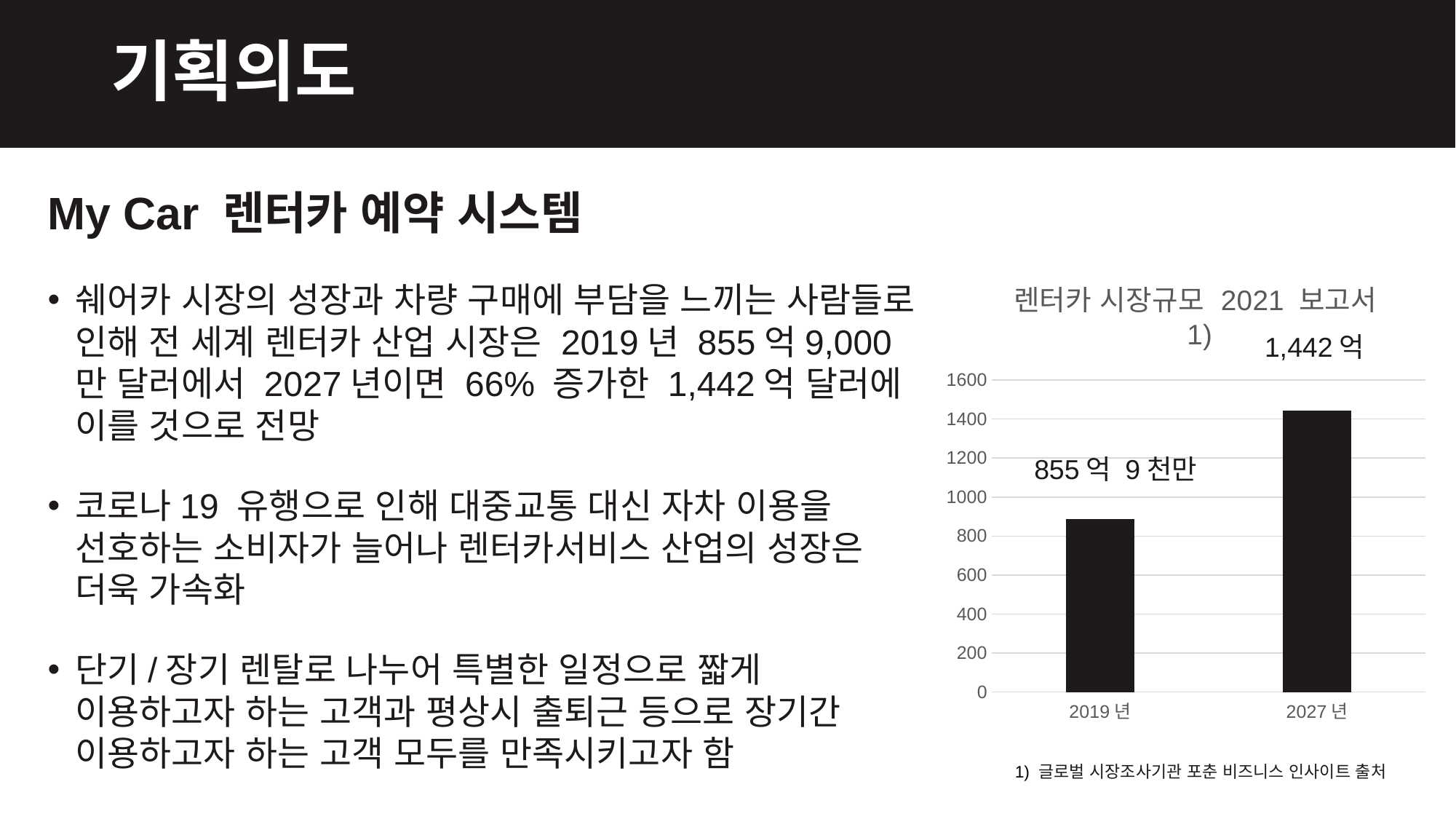

기획의도
My Car 렌터카 예약 시스템

쉐어카 시장의 성장과 차량 구매에 부담을 느끼는 사람들로 인해 전 세계 렌터카 산업 시장은 2019년 855억9,000만 달러에서 2027년이면 66% 증가한 1,442억 달러에 이를 것으로 전망

코로나19 유행으로 인해 대중교통 대신 자차 이용을 선호하는 소비자가 늘어나 렌터카서비스 산업의 성장은 더욱 가속화

단기/장기 렌탈로 나누어 특별한 일정으로 짧게 이용하고자 하는 고객과 평상시 출퇴근 등으로 장기간 이용하고자 하는 고객 모두를 만족시키고자 함

### Chart: 렌터카 시장규모 2021 보고서1)

| Category | 시장규모 |
|---|---|
| 2019년 | 885.9 |
| 2027년 | 1442.0 |
1) 글로벌 시장조사기관 포춘 비즈니스 인사이트 출처
1,442억
855억 9천만